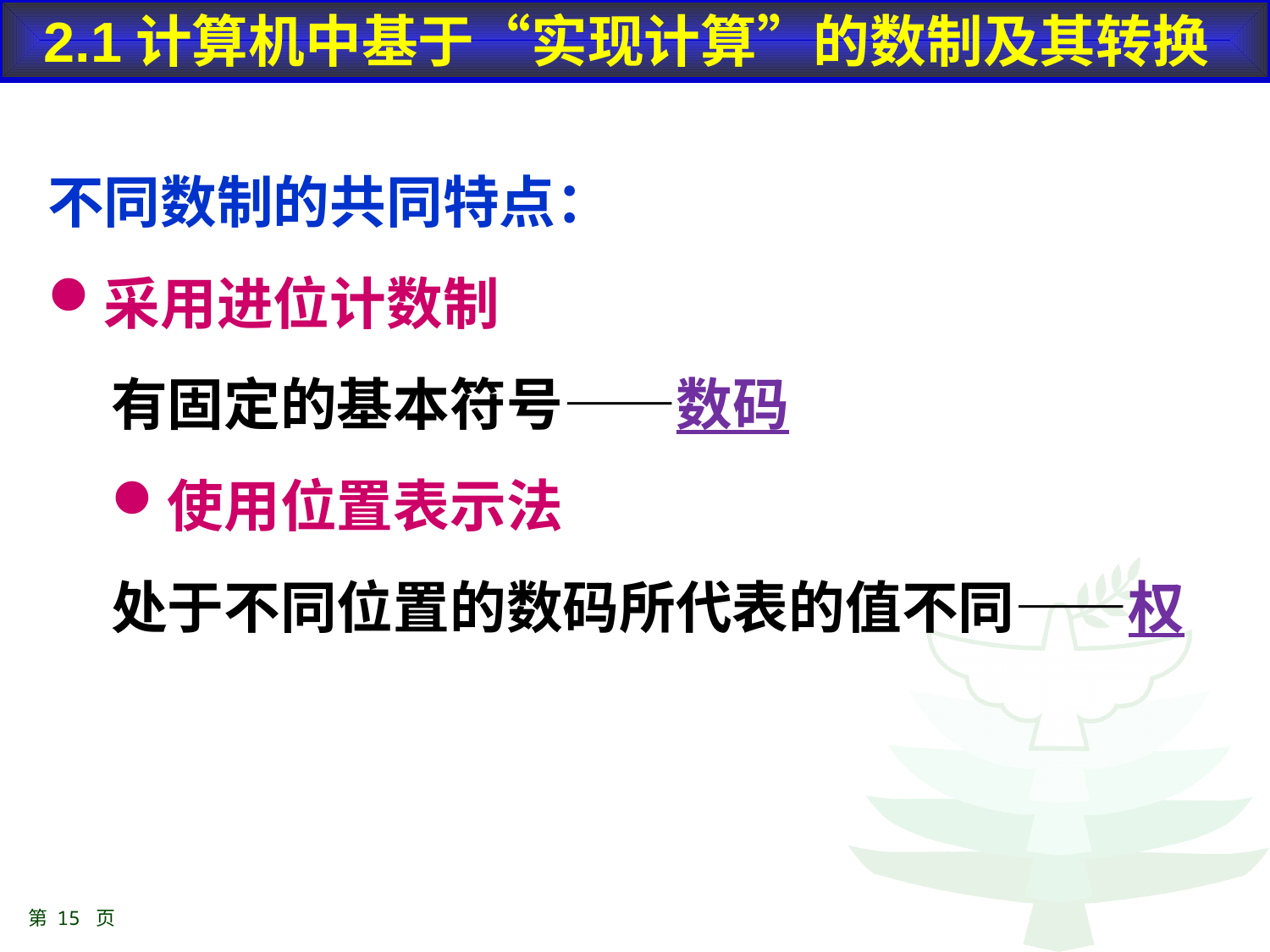

2.1计算机中基于“实现计算”的数制及其转换
不同数制的共同特点：
采用进位计数制
有固定的基本符号——数码
使用位置表示法
处于不同位置的数码所代表的值不同——权